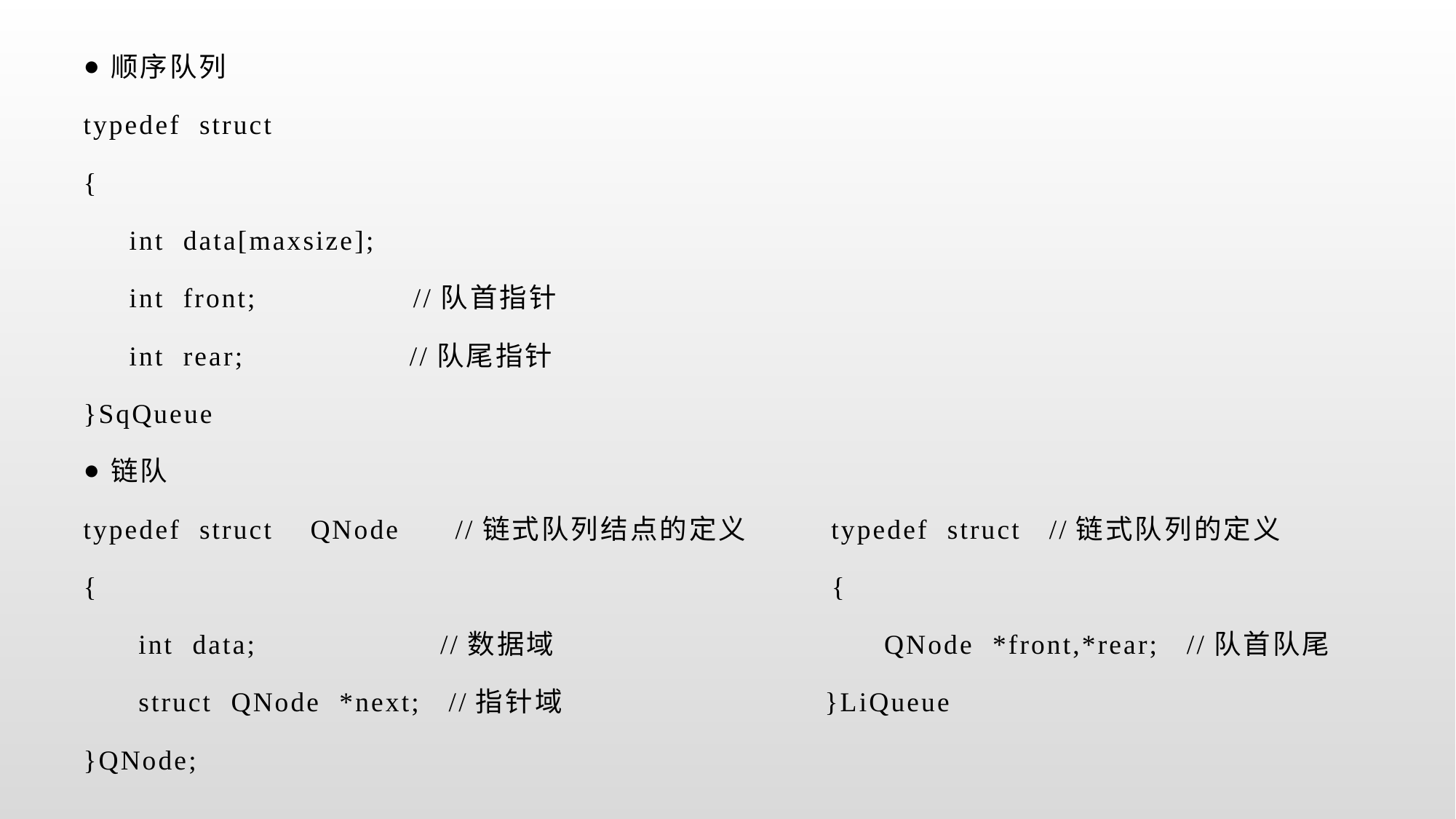

顺序队列
typedef  struct
{
     int  data[maxsize];
     int  front;                 //队首指针
     int  rear;                  //队尾指针
}SqQueue
链队
typedef  struct    QNode      //链式队列结点的定义         typedef  struct   //链式队列的定义
{                                                                                {
      int  data;                    //数据域                                      QNode  *front,*rear;   //队首队尾
      struct  QNode  *next;   //指针域                              }LiQueue
}QNode;